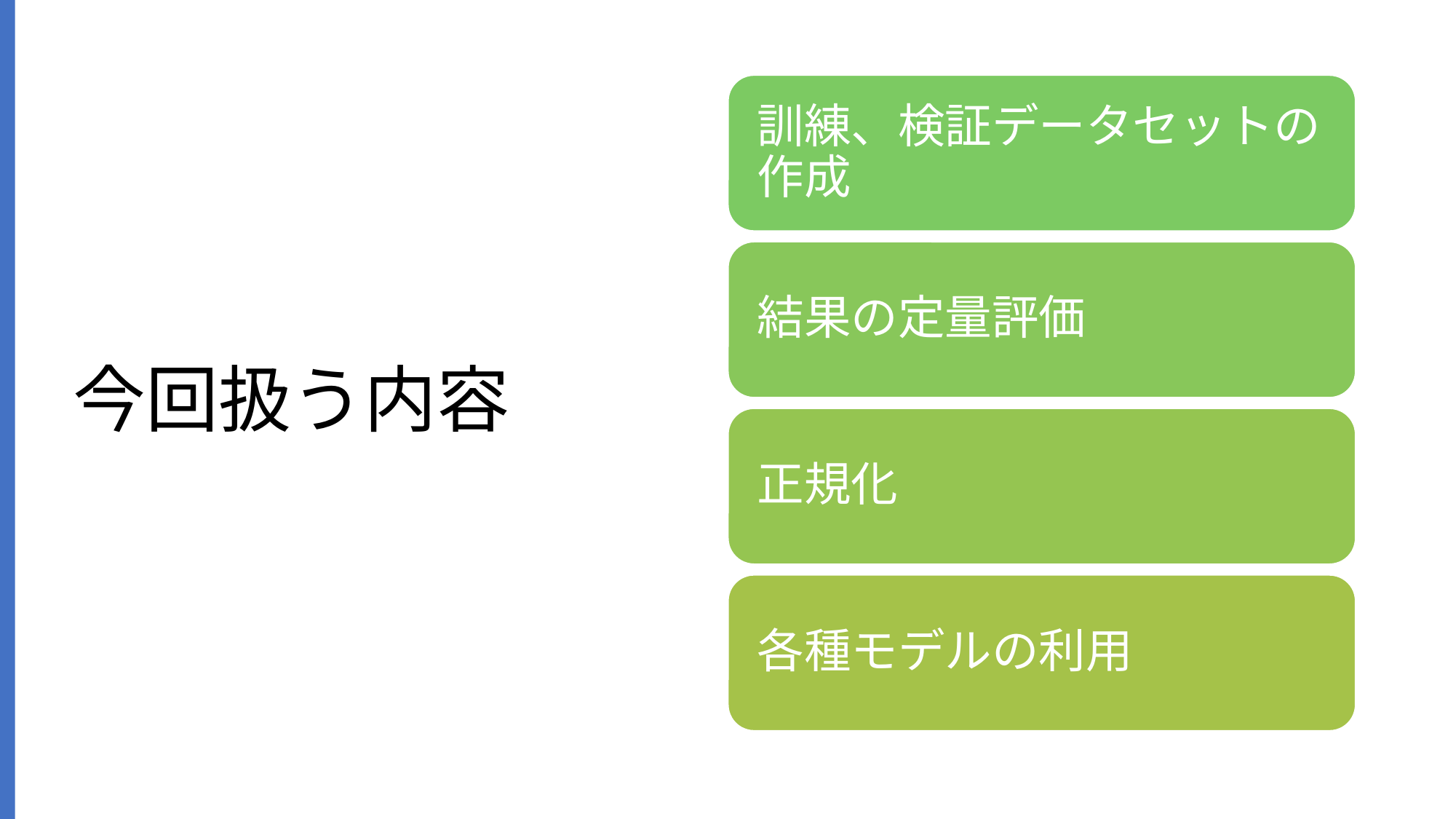

# 今回扱う内容
訓練、検証データセットの作成
結果の定量評価
正規化
各種モデルの利用